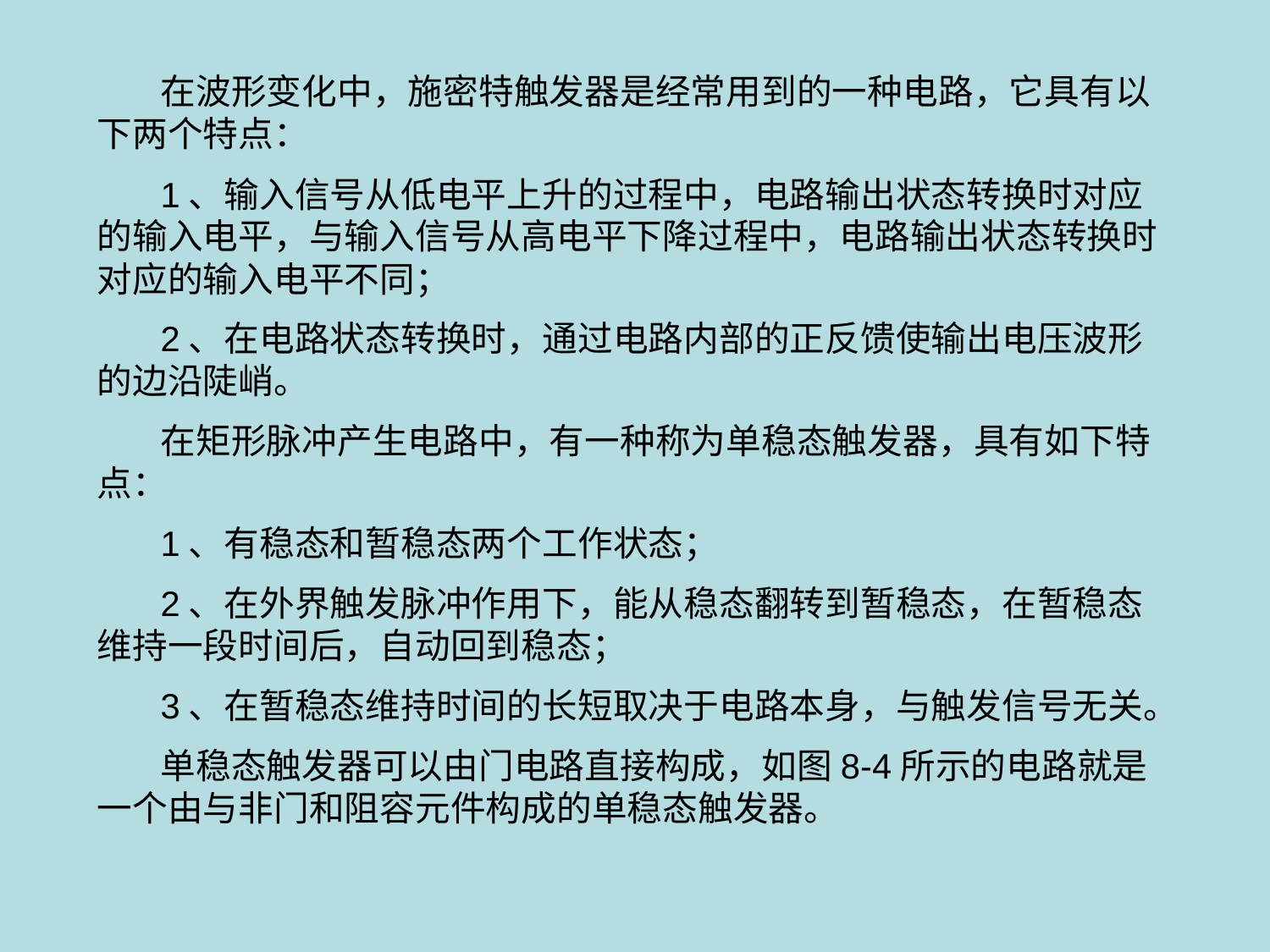

在波形变化中，施密特触发器是经常用到的一种电路，它具有以下两个特点：
1、输入信号从低电平上升的过程中，电路输出状态转换时对应的输入电平，与输入信号从高电平下降过程中，电路输出状态转换时对应的输入电平不同；
2、在电路状态转换时，通过电路内部的正反馈使输出电压波形的边沿陡峭。
在矩形脉冲产生电路中，有一种称为单稳态触发器，具有如下特点：
1、有稳态和暂稳态两个工作状态；
2、在外界触发脉冲作用下，能从稳态翻转到暂稳态，在暂稳态维持一段时间后，自动回到稳态；
3、在暂稳态维持时间的长短取决于电路本身，与触发信号无关。
单稳态触发器可以由门电路直接构成，如图8-4所示的电路就是一个由与非门和阻容元件构成的单稳态触发器。